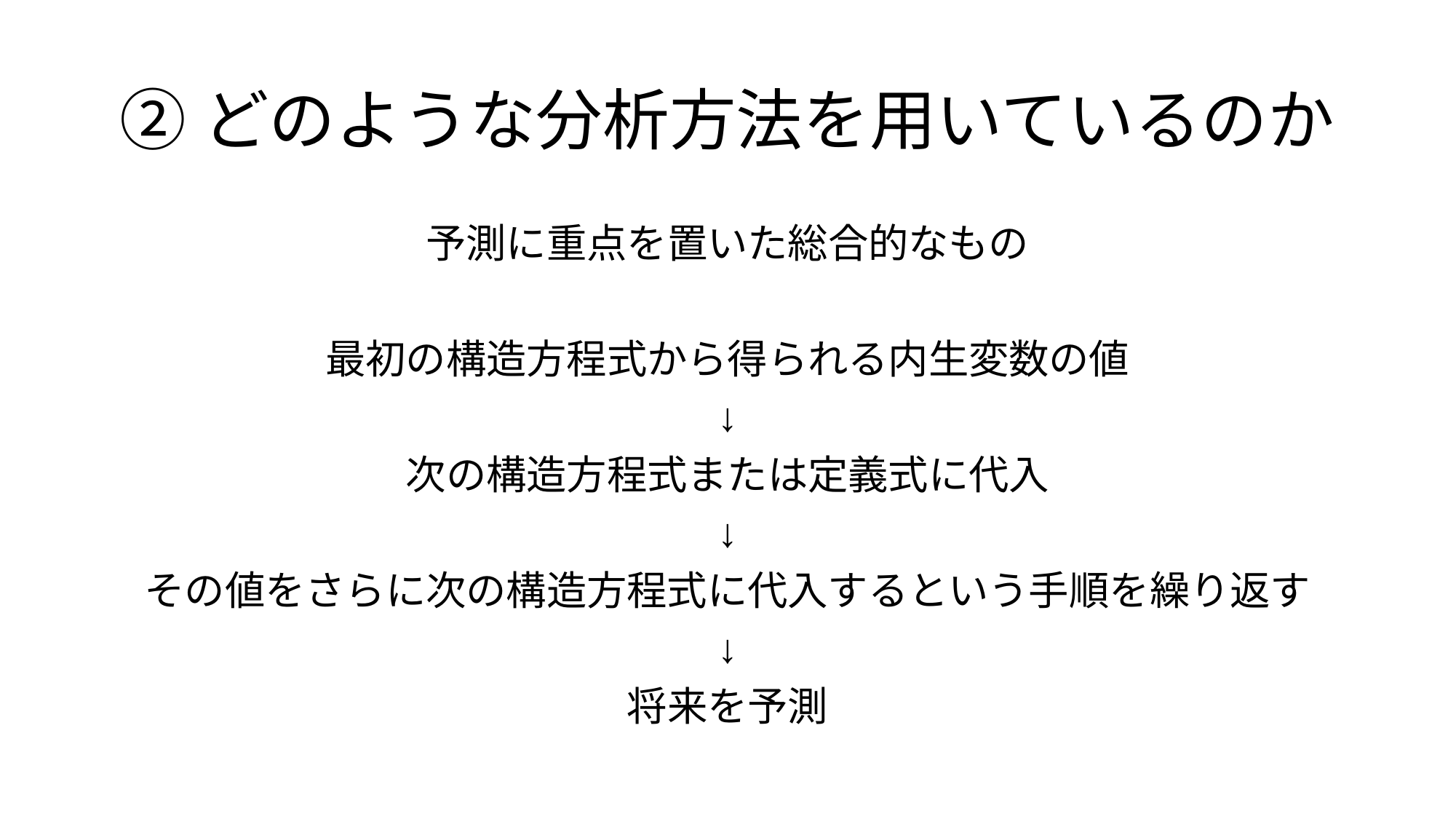

# ➁どのような分析⽅法を⽤いているのか
予測に重点を置いた総合的なもの

最初の構造方程式から得られる内生変数の値
↓
次の構造方程式または定義式に代入
↓
その値をさらに次の構造方程式に代入するという手順を繰り返す
↓
将来を予測